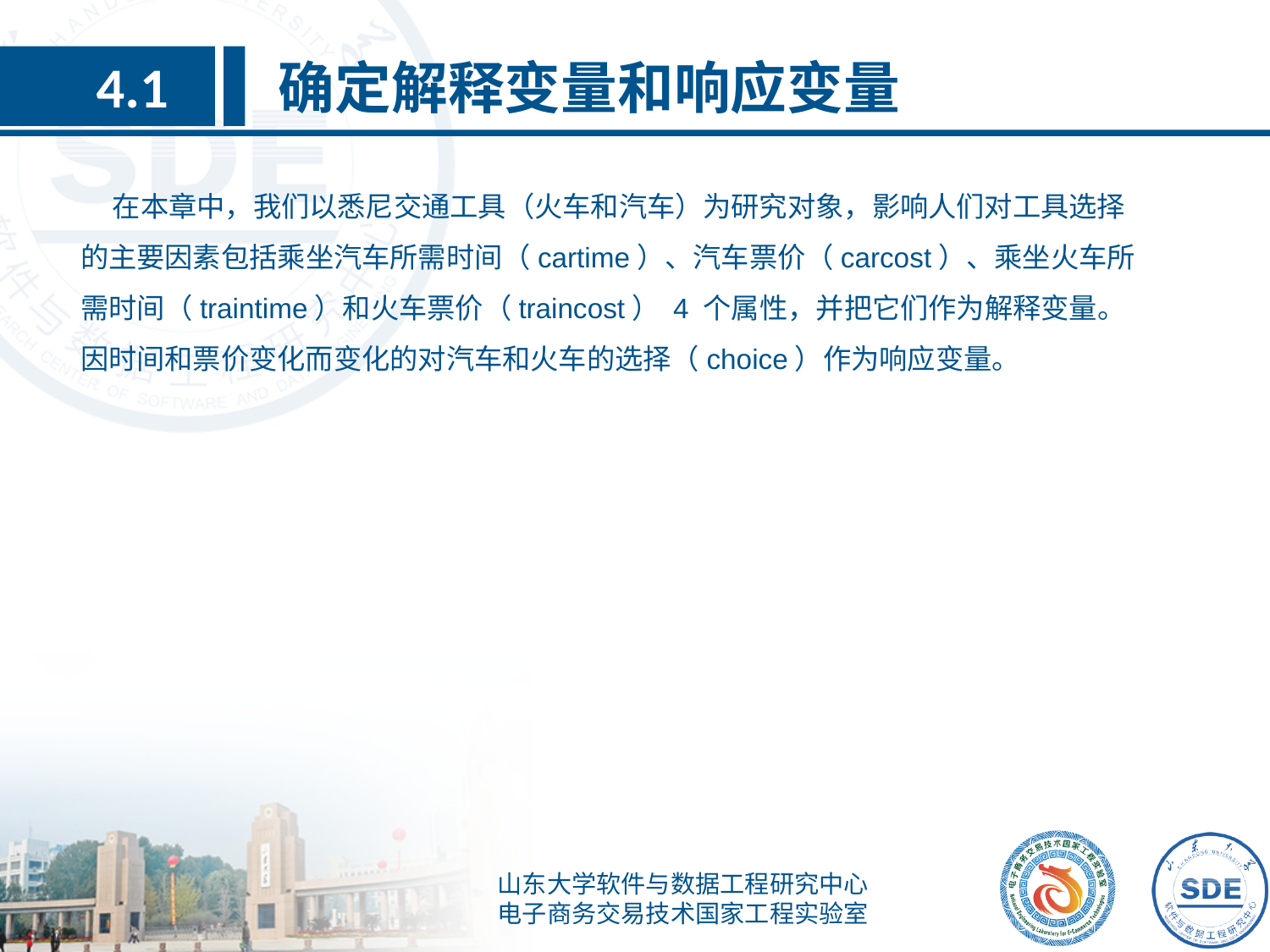

确定解释变量和响应变量
4.1
    在本章中，我们以悉尼交通工具（火车和汽车）为研究对象，影响人们对工具选择的主要因素包括乘坐汽车所需时间（cartime）、汽车票价（carcost）、乘坐火车所需时间（traintime）和火车票价（traincost） 4 个属性，并把它们作为解释变量。因时间和票价变化而变化的对汽车和火车的选择（choice）作为响应变量。